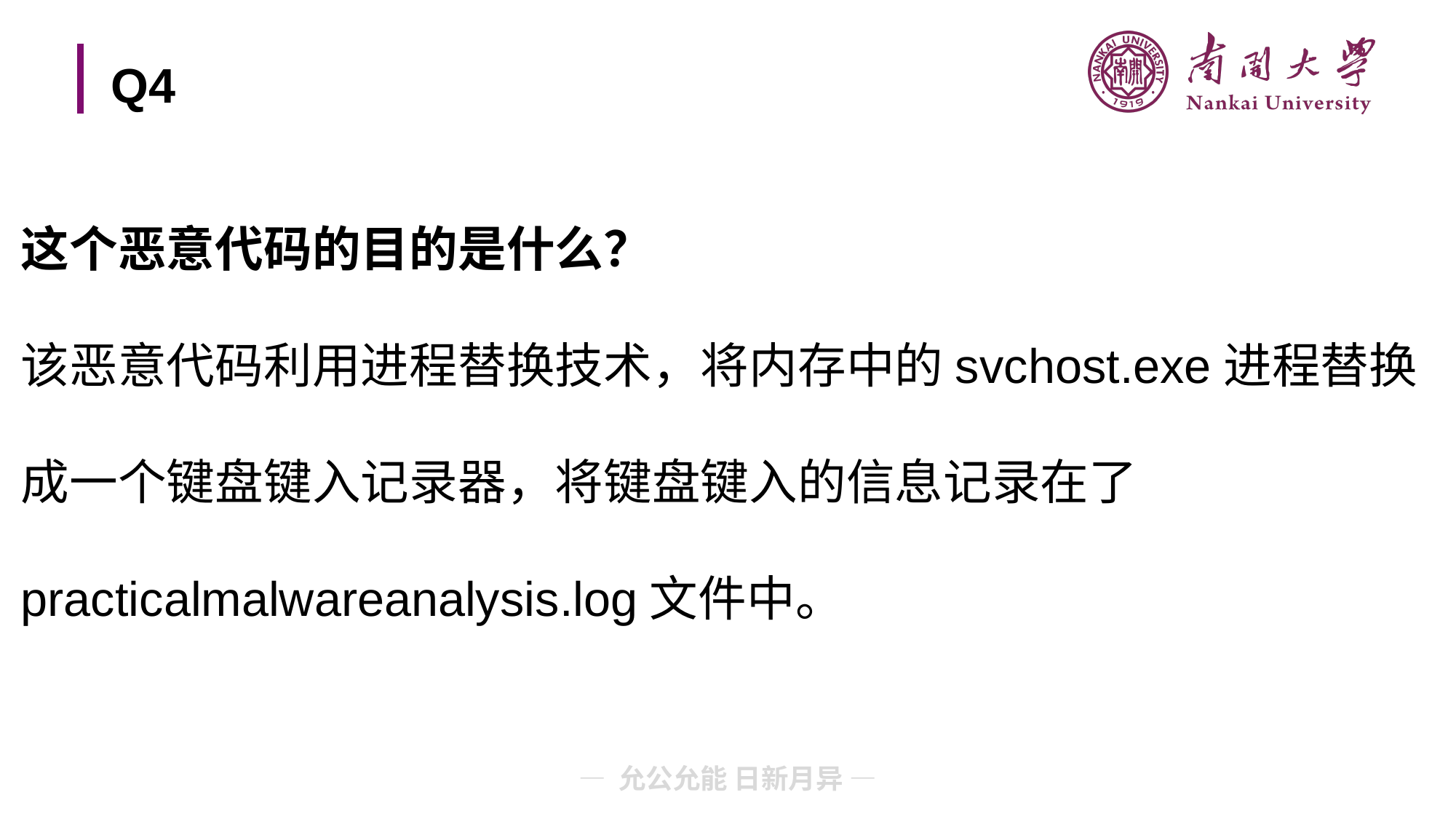

# Q4
这个恶意代码的目的是什么？
该恶意代码利用进程替换技术，将内存中的svchost.exe进程替换成一个键盘键入记录器，将键盘键入的信息记录在了practicalmalwareanalysis.log文件中。